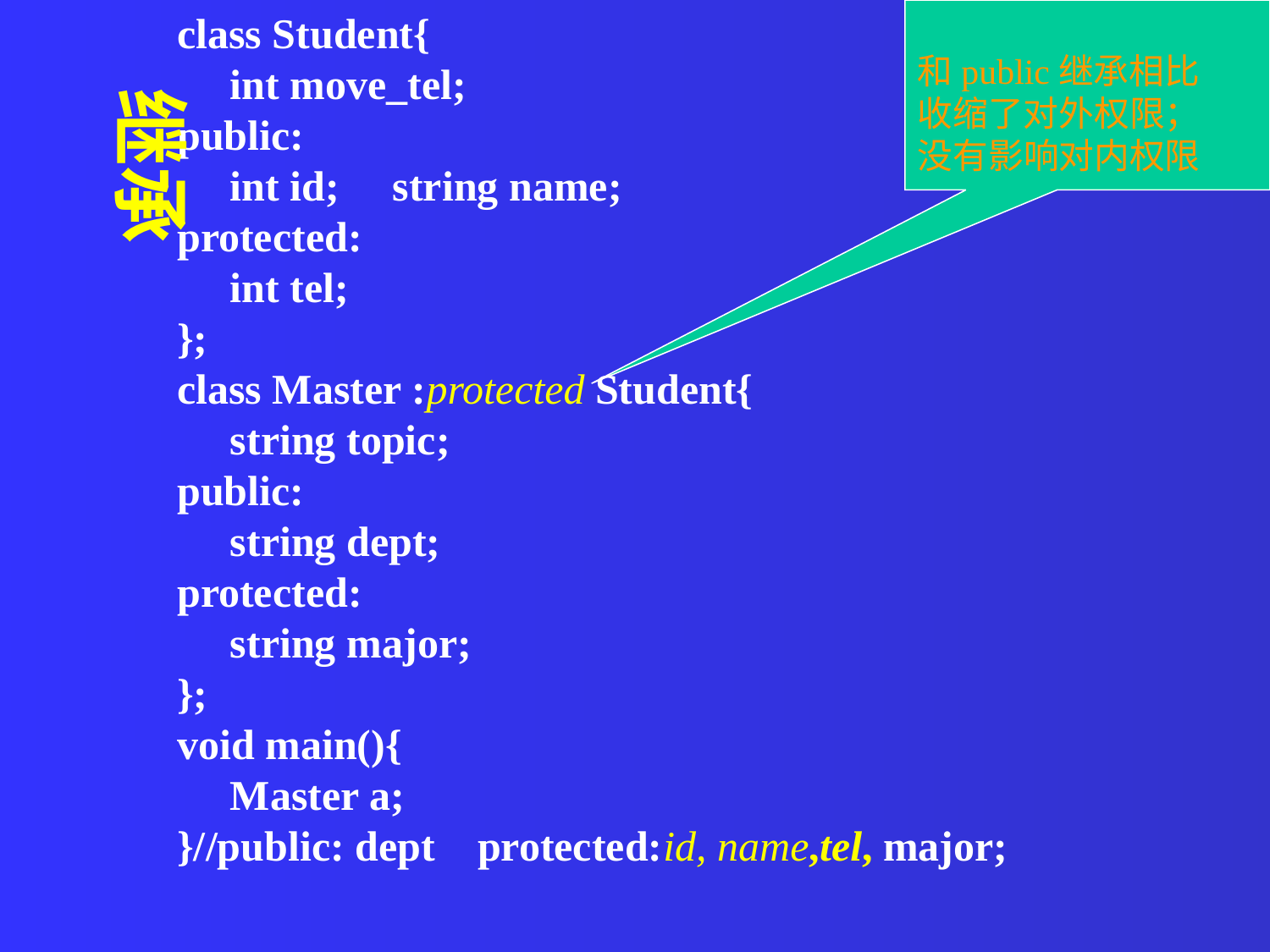

class Student{
     int move_tel;
public:
     int id;     string name;
protected:
     int tel;
};
class Master :protected Student{
     string topic;
public:
     string dept;
protected:
     string major;
};
void main(){
     Master a;
}//public: dept    protected:id, name,tel, major;

和public继承相比
收缩了对外权限；
没有影响对内权限

继承